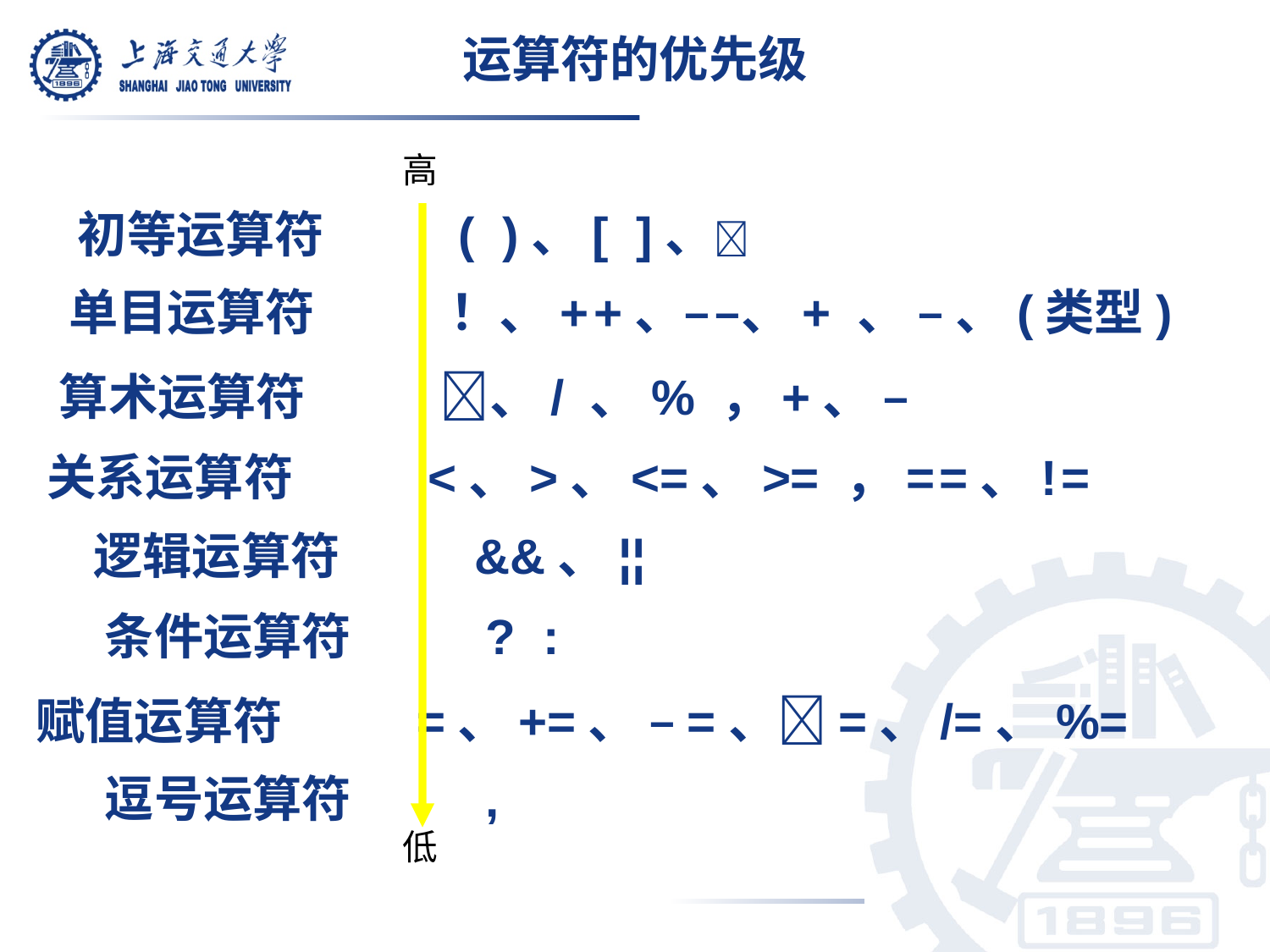

# 运算符的优先级
高
初等运算符		(  )、[  ]、•

单目运算符		！、+ +、– –、+ 、 – 、(类型)
算术运算符		∗、/ 、% ，+、 –
关系运算符		<、>、<=、>= ，= =、! =
逻辑运算符		&&、¦¦
条件运算符		?  :
赋值运算符		=、+=、 –=、∗=、/=、%=
逗号运算符		,
低